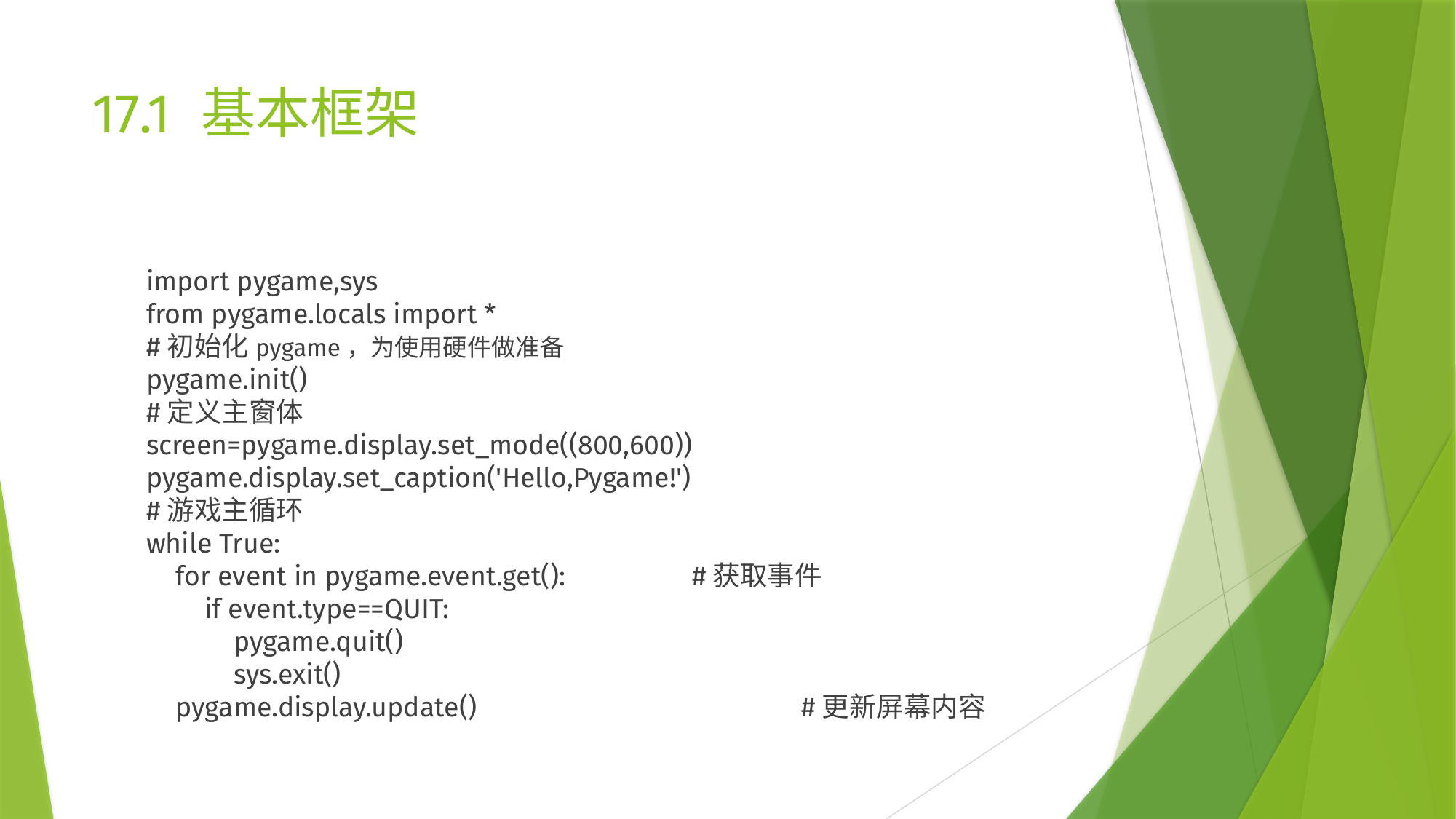

# 17.1	基本框架
import pygame,sys
from pygame.locals import *
#初始化pygame，为使用硬件做准备
pygame.init()
#定义主窗体
screen=pygame.display.set_mode((800,600))
pygame.display.set_caption('Hello,Pygame!')
#游戏主循环
while True:
    for event in pygame.event.get():        	#获取事件
        if event.type==QUIT:
            pygame.quit()
            sys.exit()
    pygame.display.update()                 		#更新屏幕内容